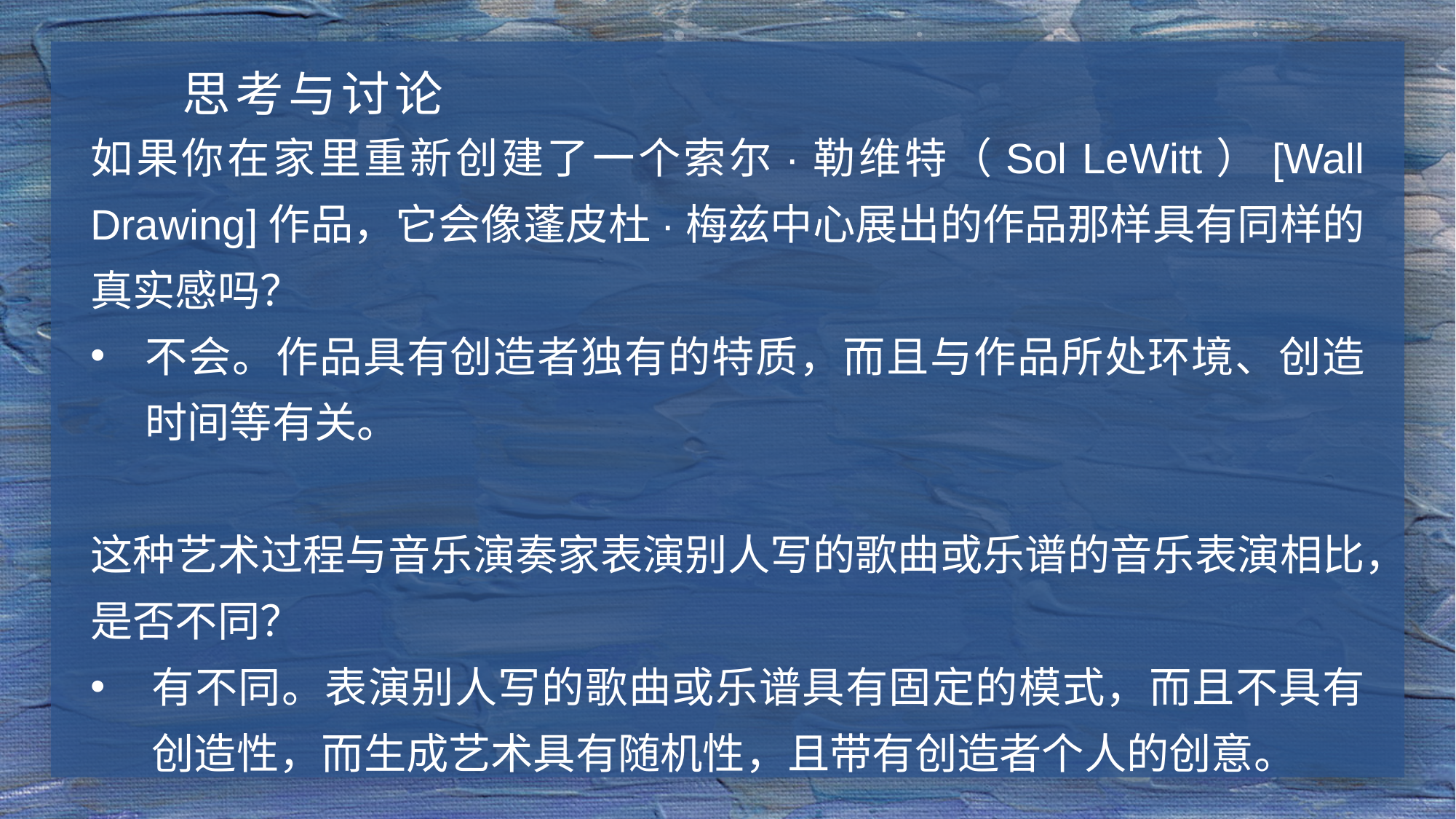

思考与讨论
如果你在家里重新创建了一个索尔·勒维特（Sol LeWitt）[Wall Drawing]作品，它会像蓬皮杜·梅兹中心展出的作品那样具有同样的真实感吗？
不会。作品具有创造者独有的特质，而且与作品所处环境、创造时间等有关。

这种艺术过程与音乐演奏家表演别人写的歌曲或乐谱的音乐表演相比，是否不同？
有不同。表演别人写的歌曲或乐谱具有固定的模式，而且不具有创造性，而生成艺术具有随机性，且带有创造者个人的创意。